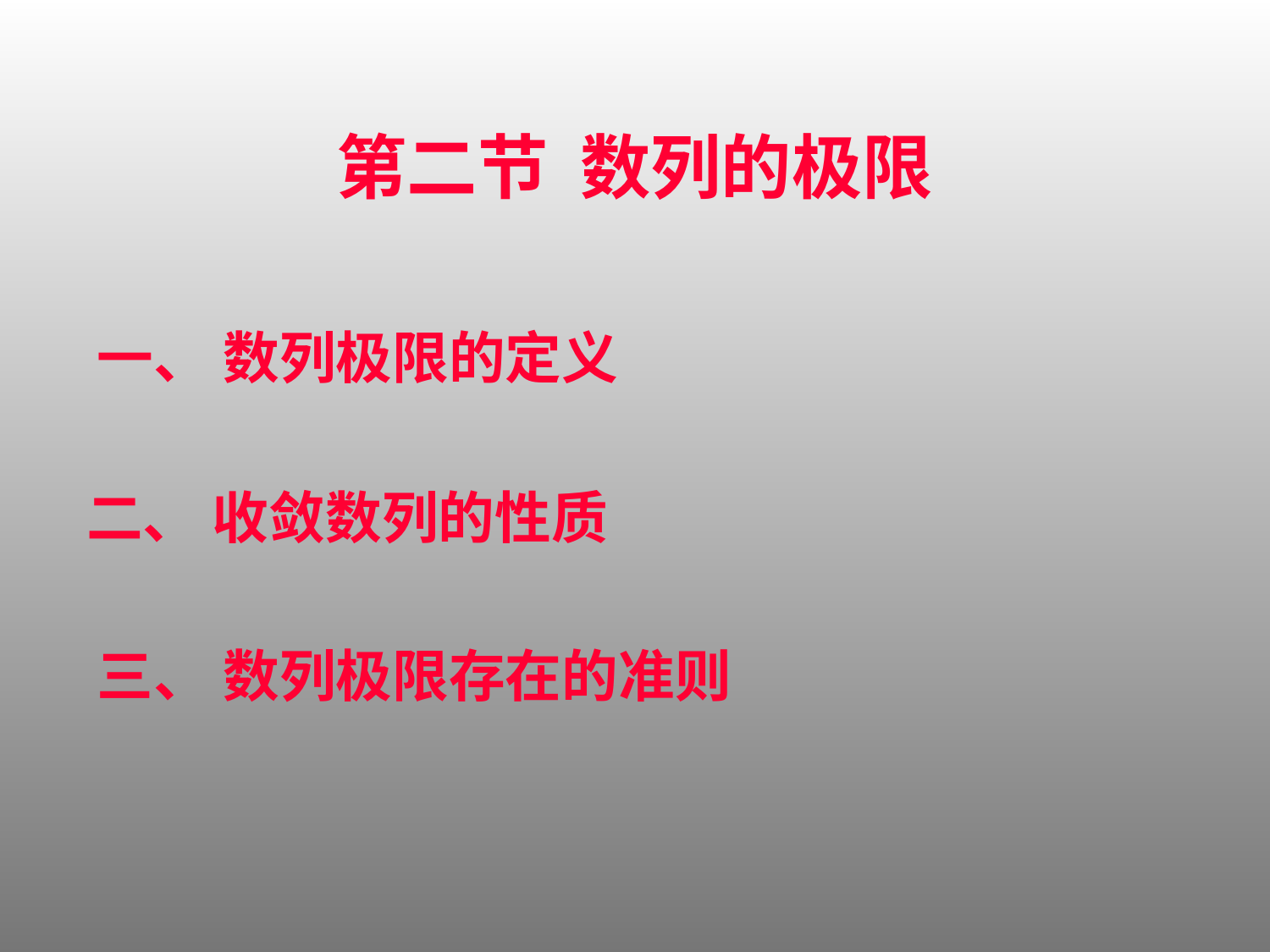

第二节  数列的极限
一、 数列极限的定义
二、 收敛数列的性质
三、 数列极限存在的准则